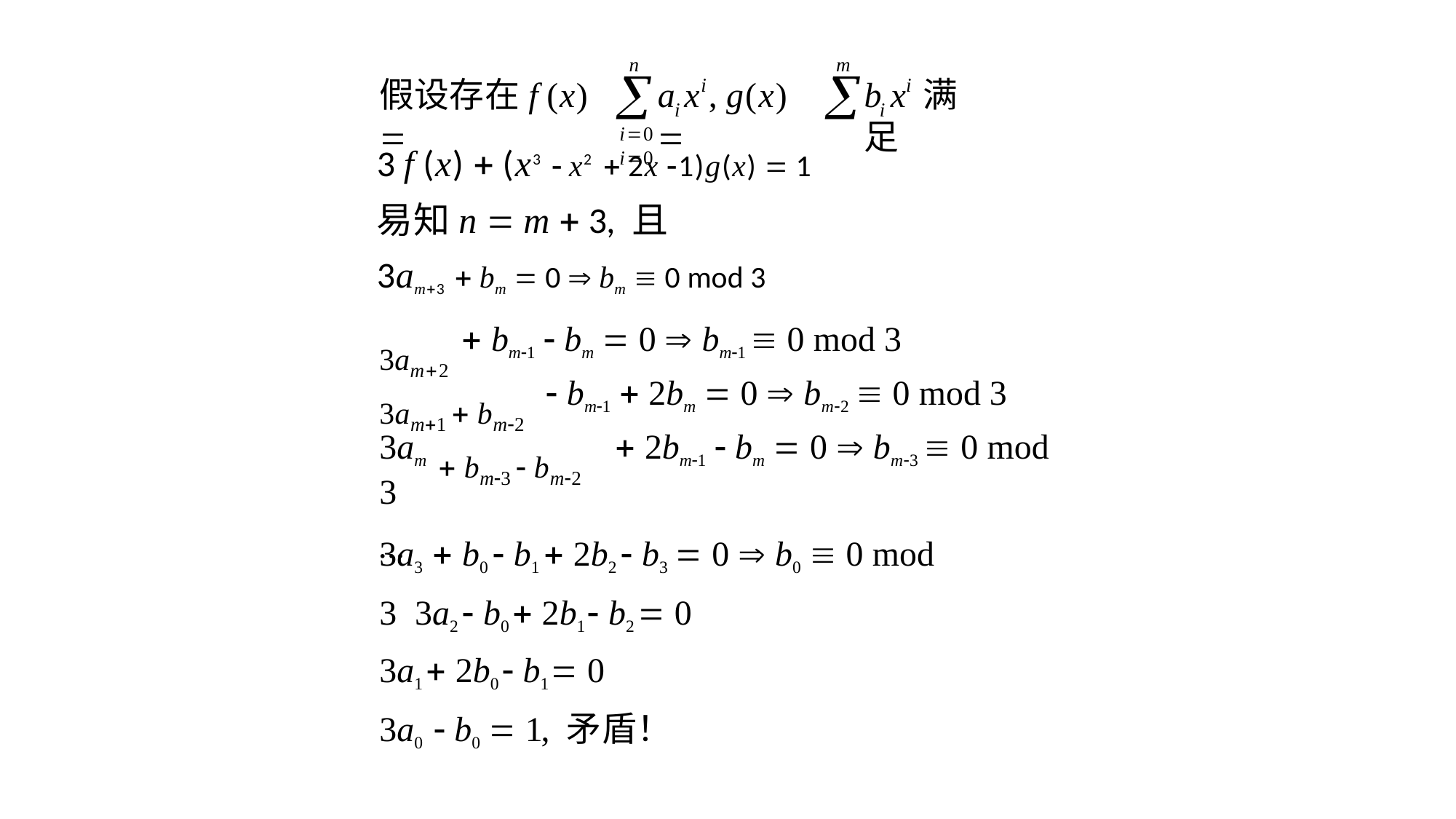

n	m
# ∑	∑
i
i
假设存在f (x) =
a x , g(x) =
b x 满足
i
i
i=0	i=0
3 f (x) + (x3 − x2 + 2x −1)g(x) = 1
易知n = m + 3, 且
3am+3 + bm = 0 ⇒ bm ≡ 0 mod 3
+ bm−1 − bm = 0 ⇒ bm−1 ≡ 0 mod 3
3am+2
− bm−1 + 2bm = 0 ⇒ bm−2 ≡ 0 mod 3
3am+1 + bm−2
3am	+ 2bm−1 − bm = 0 ⇒ bm−3 ≡ 0 mod 3
...
+ bm−3 − bm−2
3a3 + b0 − b1 + 2b2 − b3 = 0 ⇒ b0 ≡ 0 mod 3  3a2 − b0 + 2b1 − b2 = 0
3a1 + 2b0 − b1 = 0
3a0 − b0 = 1, 矛盾！